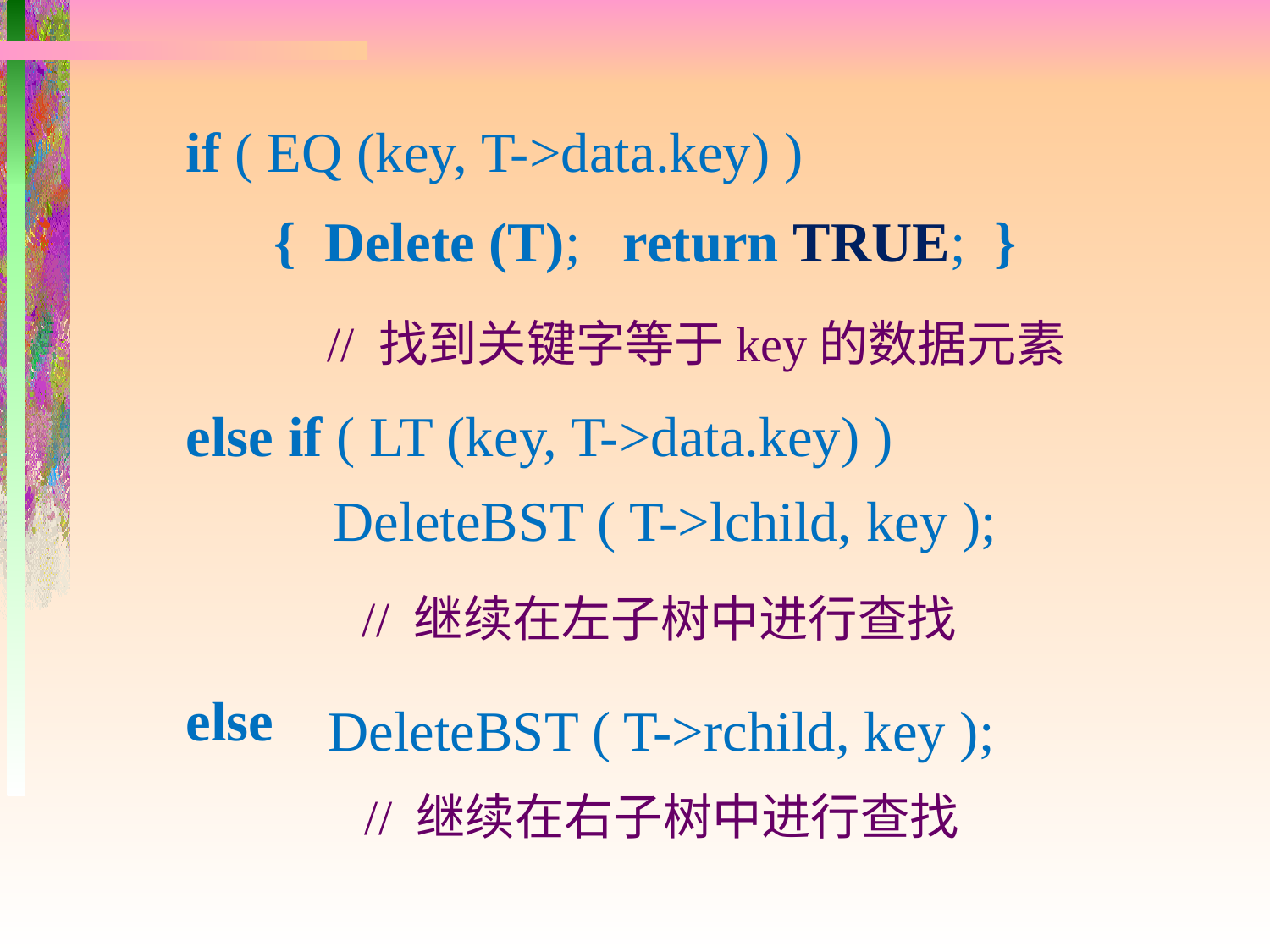

if ( EQ (key, T->data.key) )

	 // 找到关键字等于key的数据元素
else if ( LT (key, T->data.key) )

else
{  Delete (T);   return TRUE;  }
	 DeleteBST ( T->lchild, key );
            // 继续在左子树中进行查找
DeleteBST ( T->rchild, key );
   // 继续在右子树中进行查找